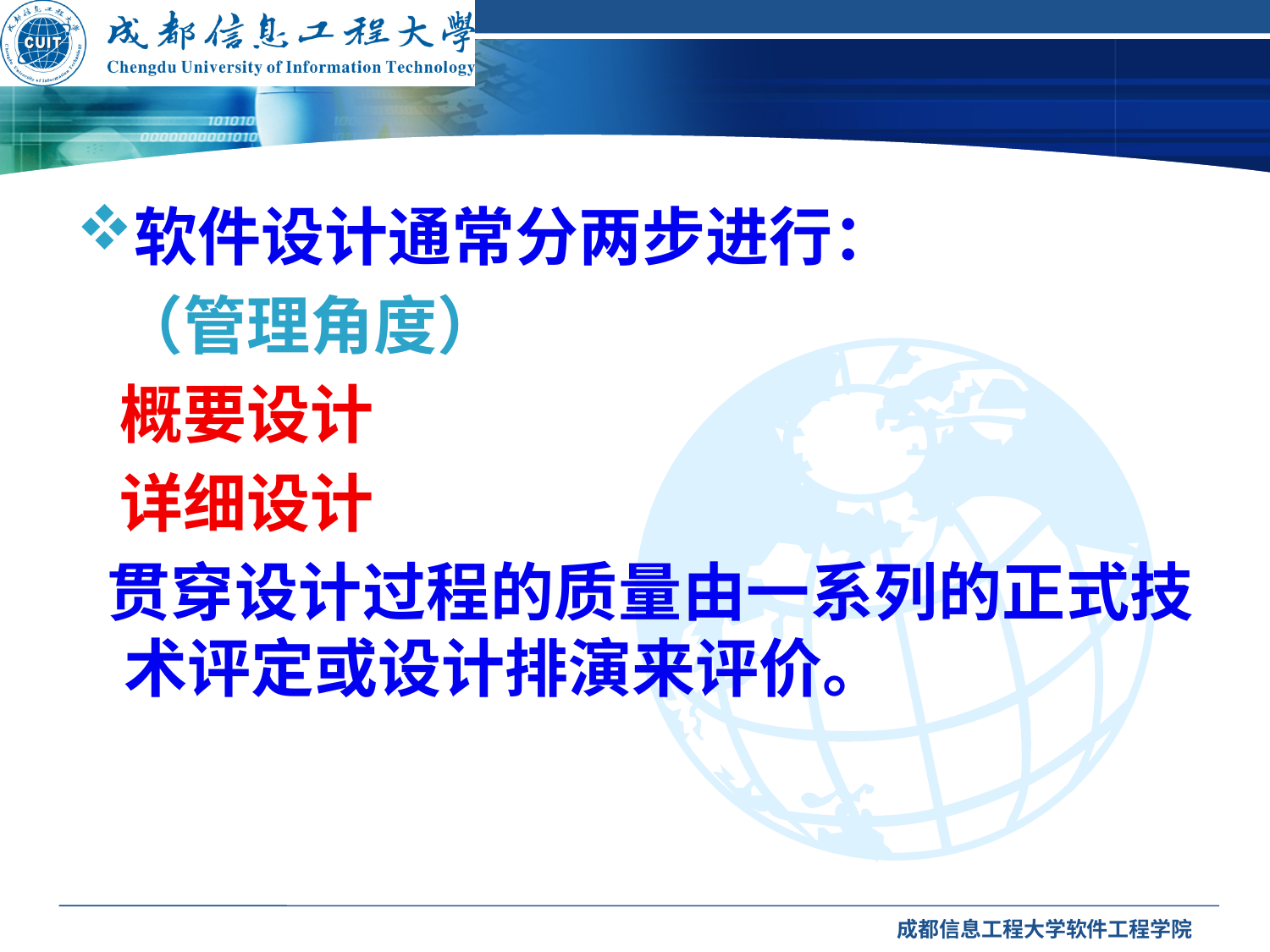

#
软件设计通常分两步进行：
  （管理角度）
  概要设计
  详细设计
 贯穿设计过程的质量由一系列的正式技术评定或设计排演来评价。